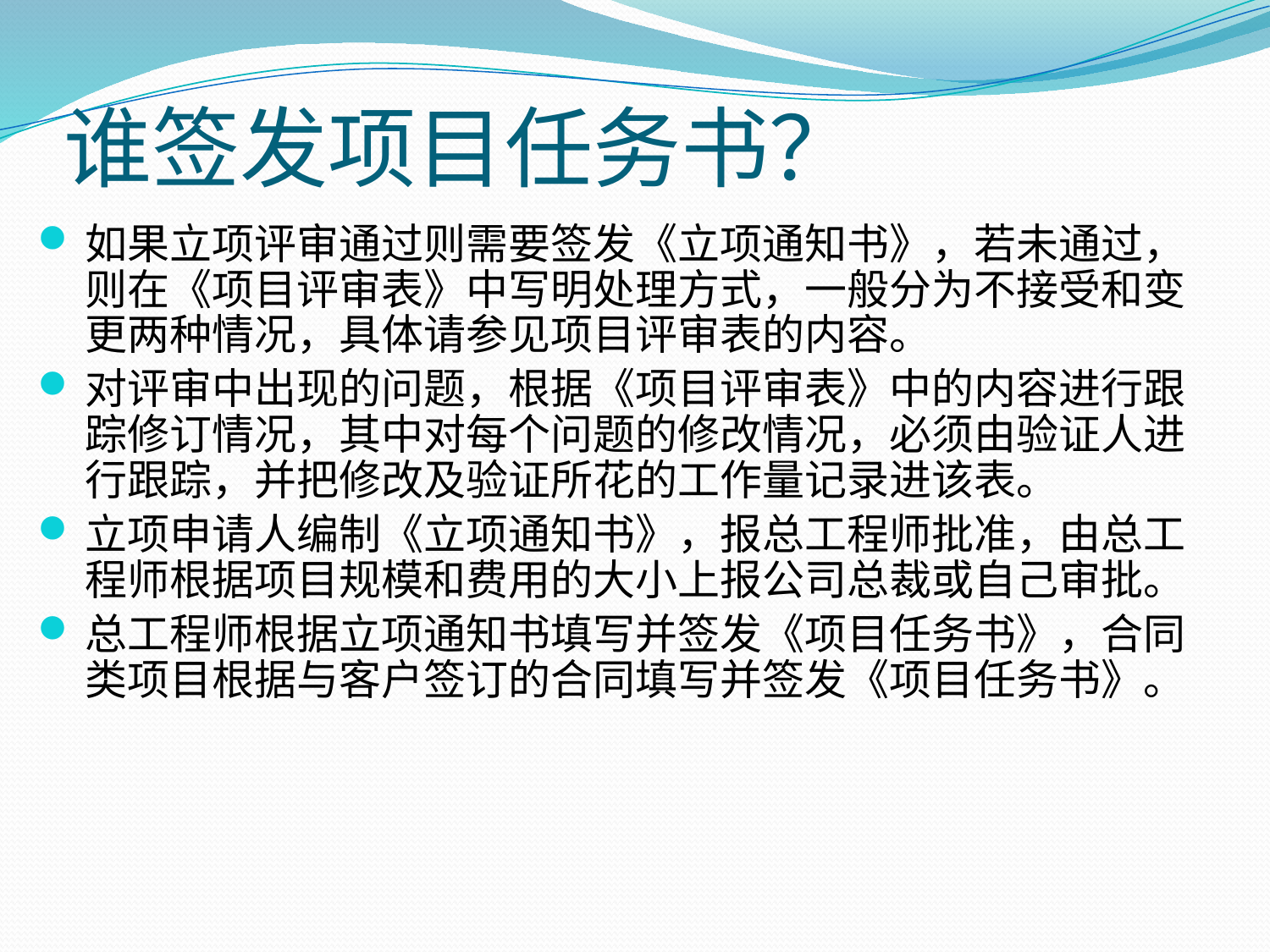

# 谁签发项目任务书？
如果立项评审通过则需要签发《立项通知书》，若未通过，则在《项目评审表》中写明处理方式，一般分为不接受和变更两种情况，具体请参见项目评审表的内容。
对评审中出现的问题，根据《项目评审表》中的内容进行跟踪修订情况，其中对每个问题的修改情况，必须由验证人进行跟踪，并把修改及验证所花的工作量记录进该表。
立项申请人编制《立项通知书》，报总工程师批准，由总工程师根据项目规模和费用的大小上报公司总裁或自己审批。
总工程师根据立项通知书填写并签发《项目任务书》，合同类项目根据与客户签订的合同填写并签发《项目任务书》。